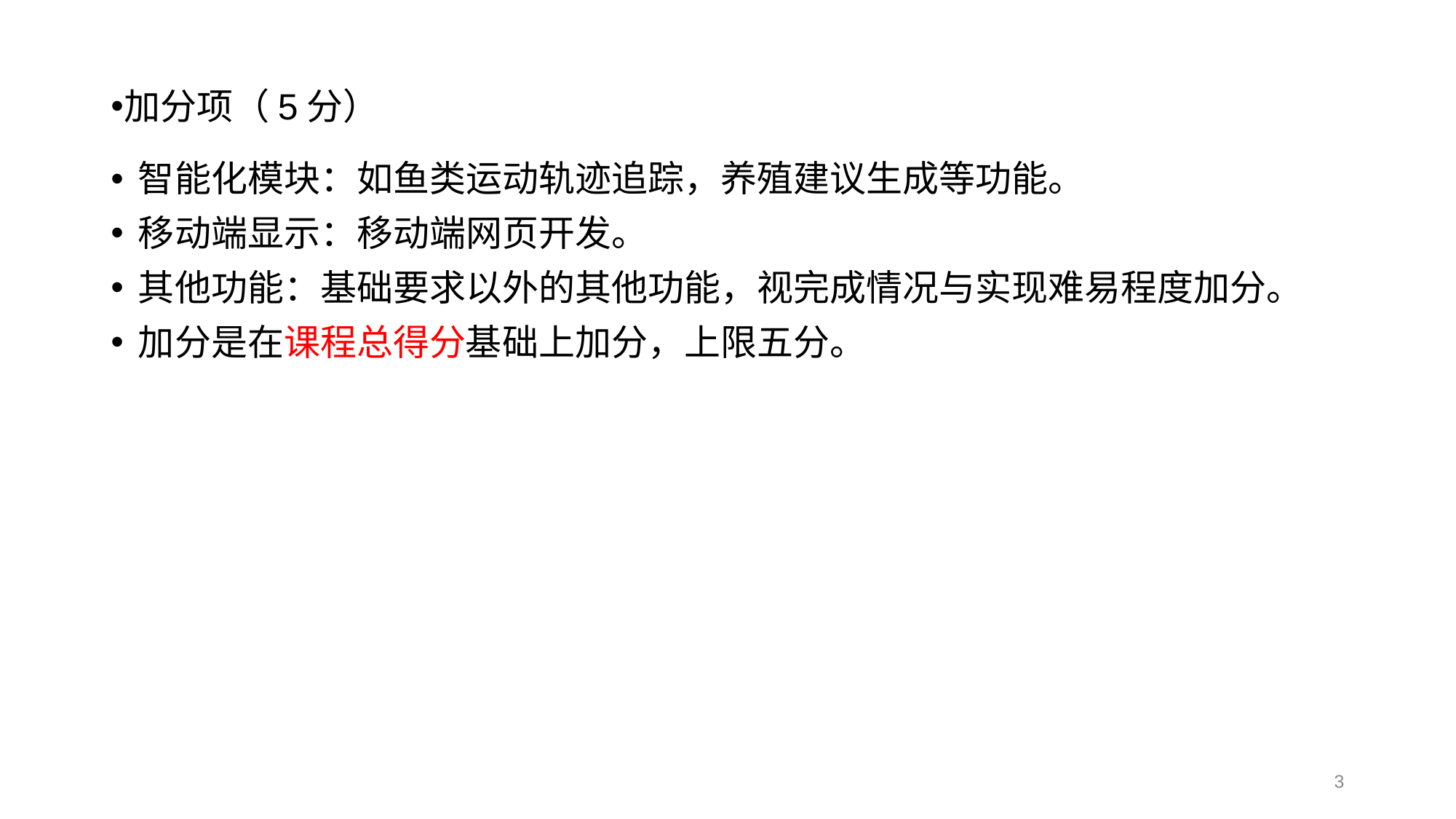

加分项（5分）
智能化模块：如鱼类运动轨迹追踪，养殖建议生成等功能。
移动端显示：移动端网页开发。
其他功能：基础要求以外的其他功能，视完成情况与实现难易程度加分。
加分是在课程总得分基础上加分，上限五分。

3